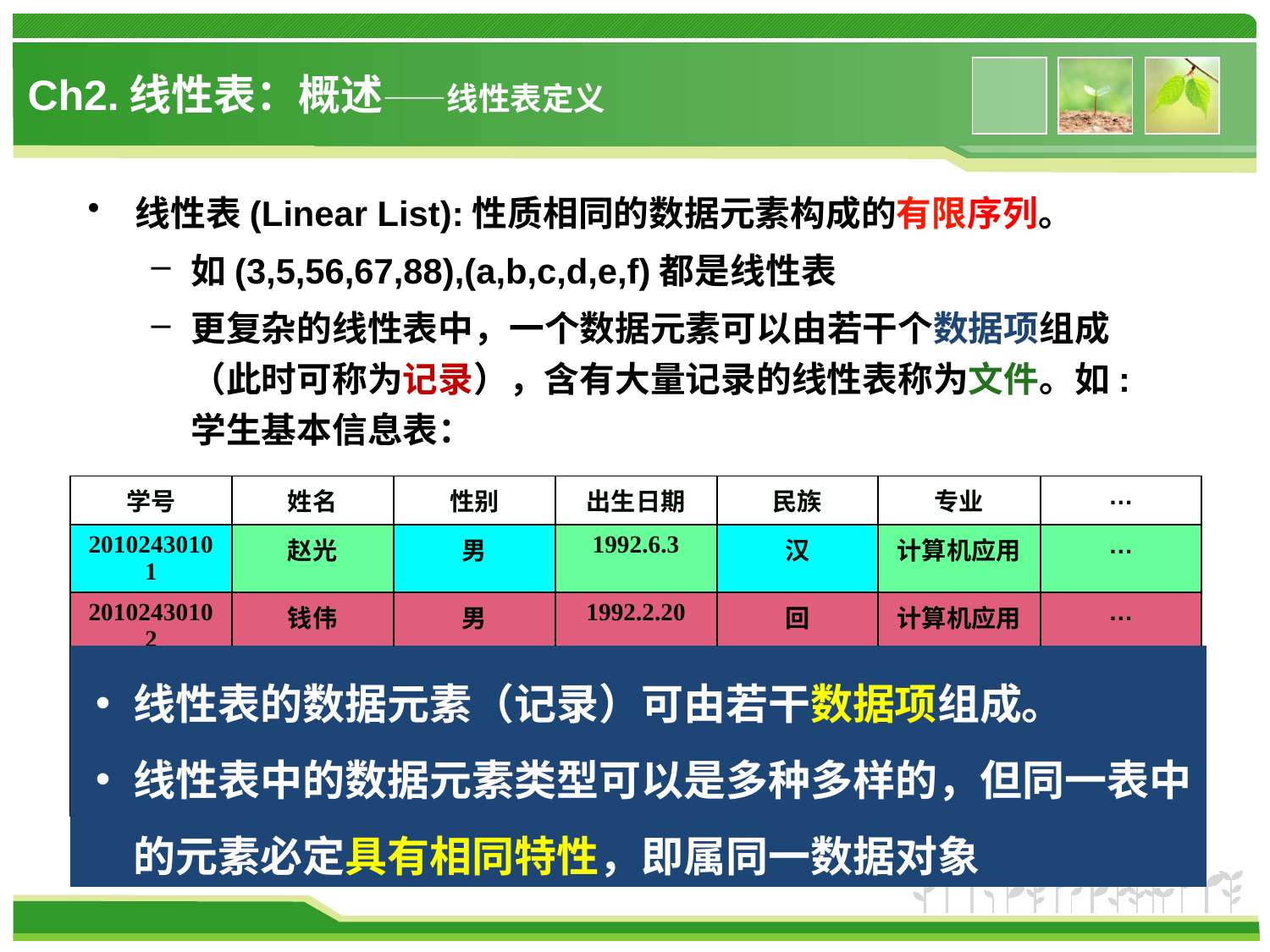

# Ch2.线性表：概述——线性表定义
线性表(Linear List):性质相同的数据元素构成的有限序列。
如(3,5,56,67,88),(a,b,c,d,e,f)都是线性表
更复杂的线性表中，一个数据元素可以由若干个数据项组成（此时可称为记录），含有大量记录的线性表称为文件。如:学生基本信息表：

| 学号 | 姓名 | 性别 | 出生日期 | 民族 | 专业 | … |
| --- | --- | --- | --- | --- | --- | --- |
| 20102430101 | 赵光 | 男 | 1992.6.3 | 汉 | 计算机应用 | … |
| 20102430102 | 钱伟 | 男 | 1992.2.20 | 回 | 计算机应用 | … |
| 20102430311 | 孙丽 | 女 | 1992.12.8 | 汉 | 软件工程 | … |
| 20102430312 | 李勇 | 男 | 1993.1.15 | 汉 | 软件工程 | … |
| … | … | … | … | … | … | … |
线性表的数据元素（记录）可由若干数据项组成。
线性表中的数据元素类型可以是多种多样的，但同一表中的元素必定具有相同特性，即属同一数据对象
4